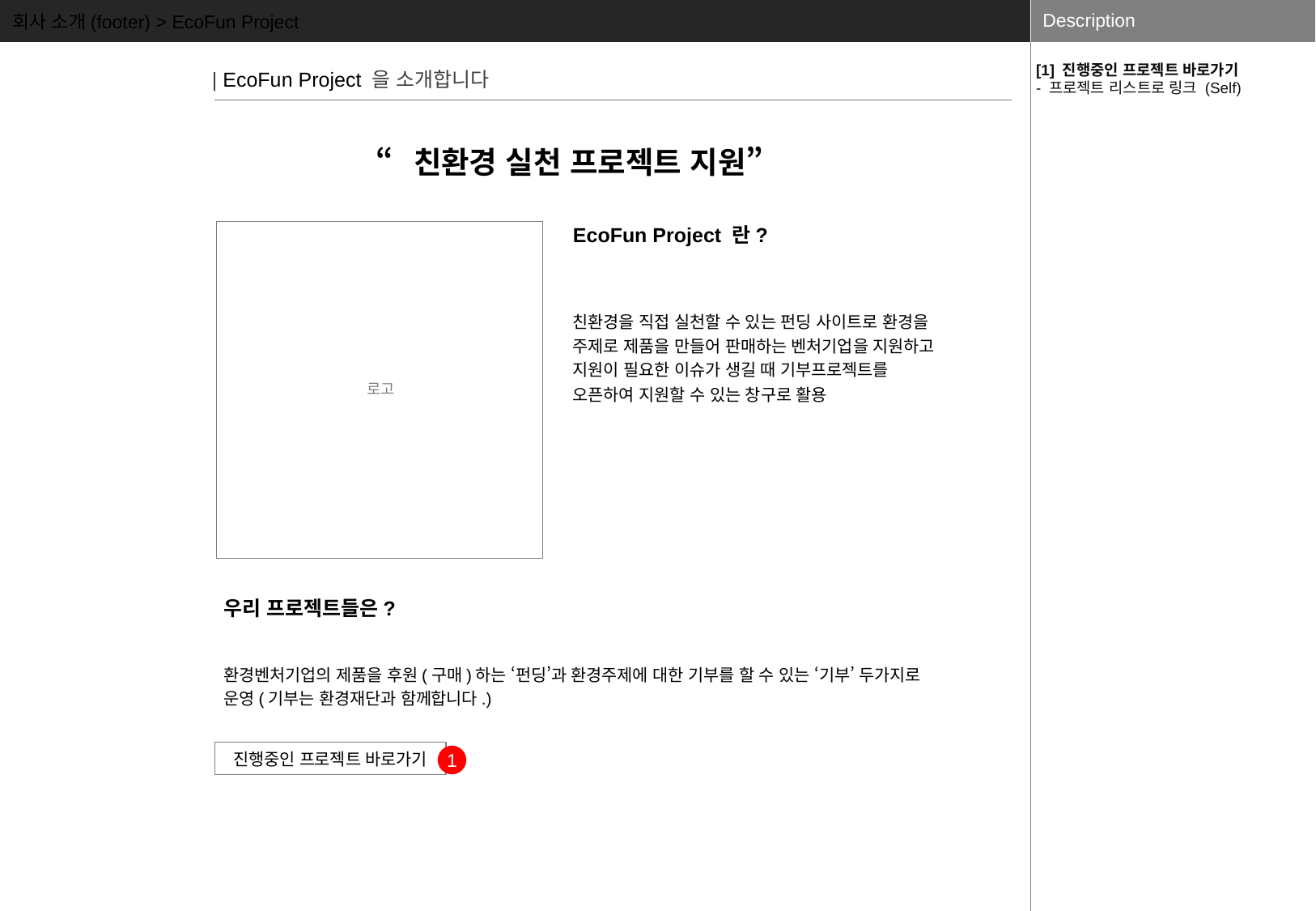

회사 소개(footer) > EcoFun Project

[1] 진행중인 프로젝트 바로가기
- 프로젝트 리스트로 링크 (Self)
| EcoFun Project 을 소개합니다
“친환경 실천 프로젝트 지원”
EcoFun Project 란?

친환경을 직접 실천할 수 있는 펀딩 사이트로 환경을 주제로 제품을 만들어 판매하는 벤처기업을 지원하고 지원이 필요한 이슈가 생길 때 기부프로젝트를 오픈하여 지원할 수 있는 창구로 활용
|  |
| --- |
로고
우리 프로젝트들은?

환경벤처기업의 제품을 후원(구매)하는 ‘펀딩’과 환경주제에 대한 기부를 할 수 있는 ‘기부’ 두가지로
운영(기부는 환경재단과 함께합니다.)
진행중인 프로젝트 바로가기
1